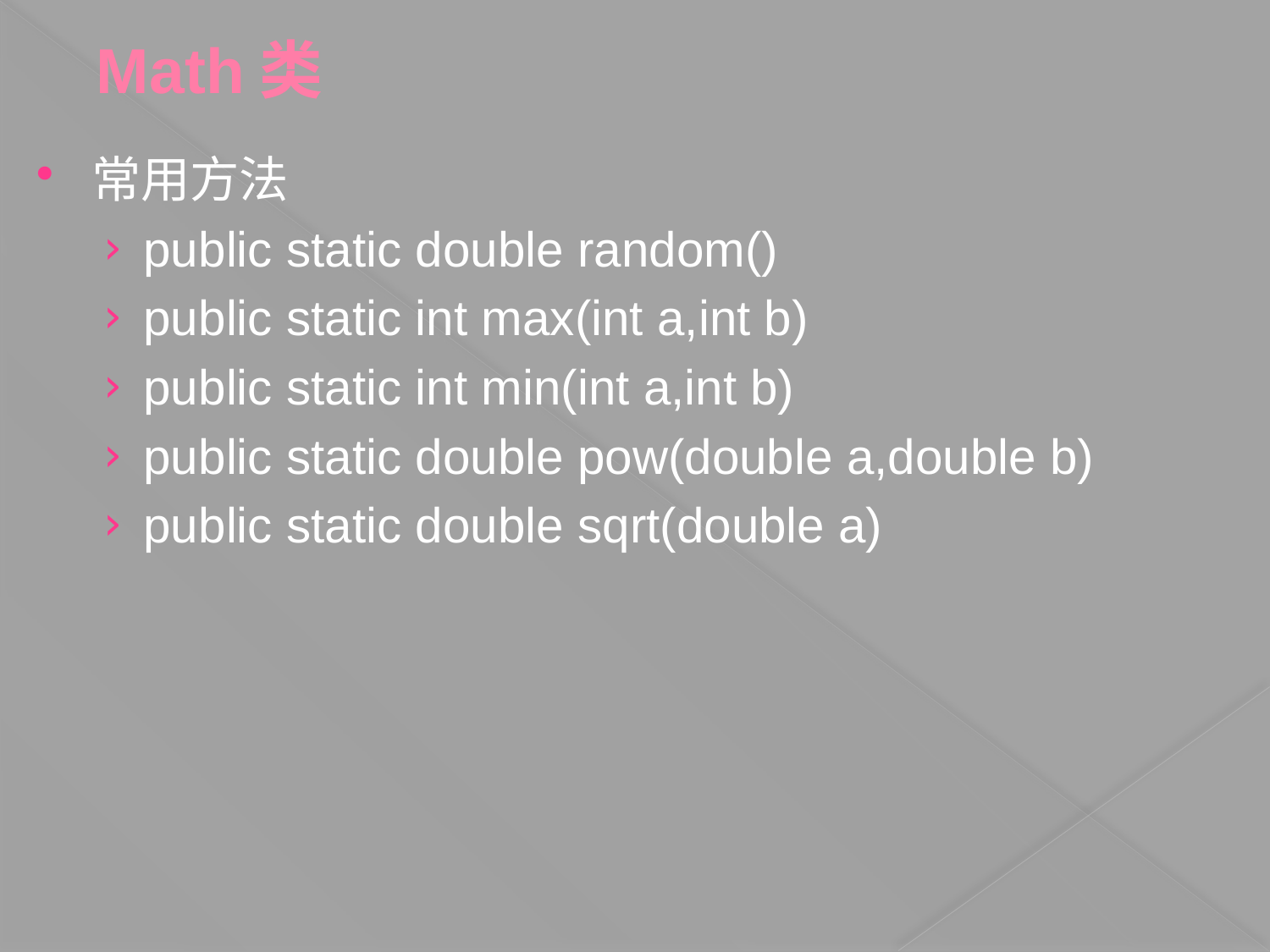

# Math类
常用方法
public static double random()
public static int max(int a,int b)
public static int min(int a,int b)
public static double pow(double a,double b)
public static double sqrt(double a)